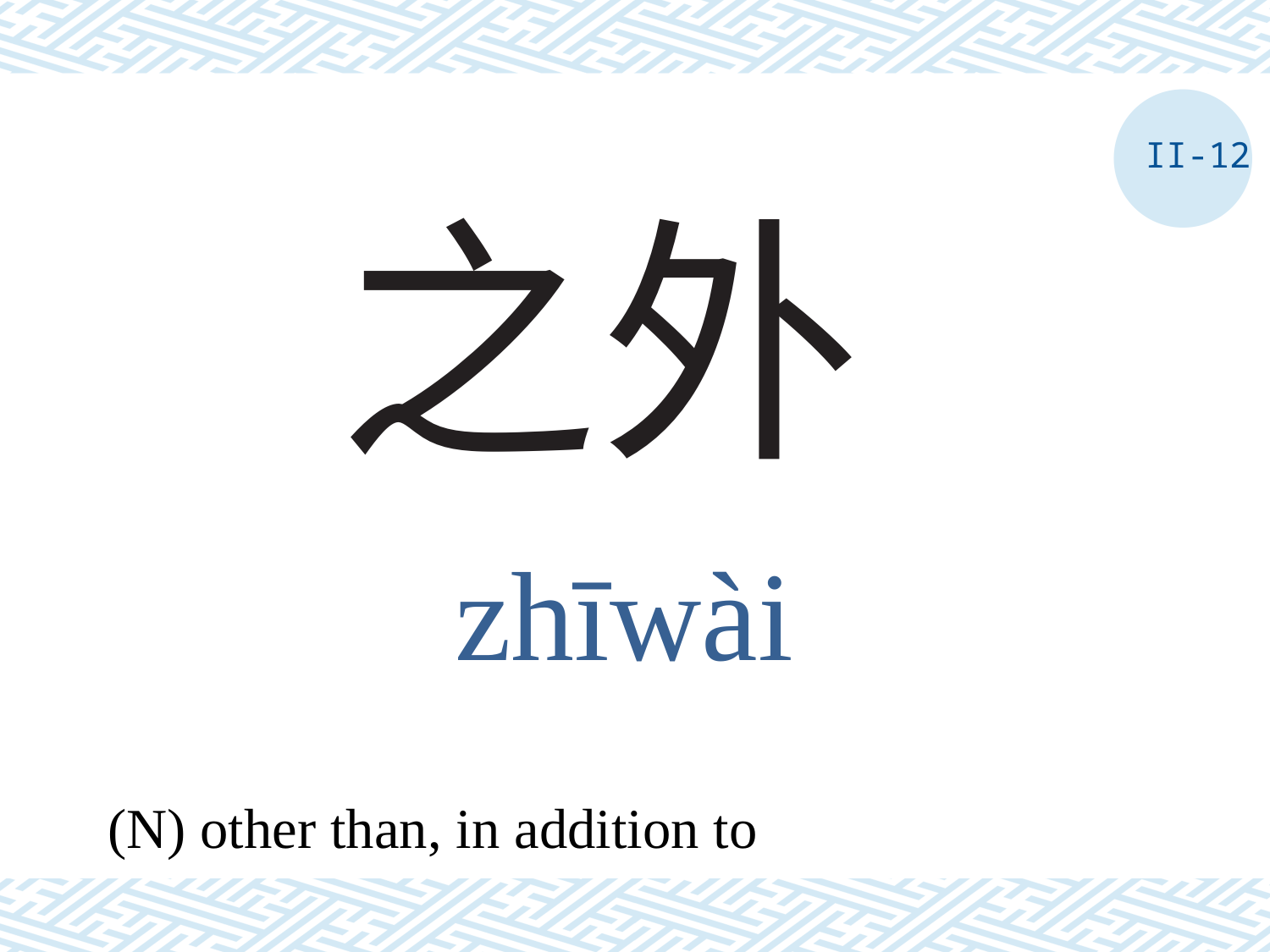

II-12

# 之外
zhīwài
(N) other than, in addition to